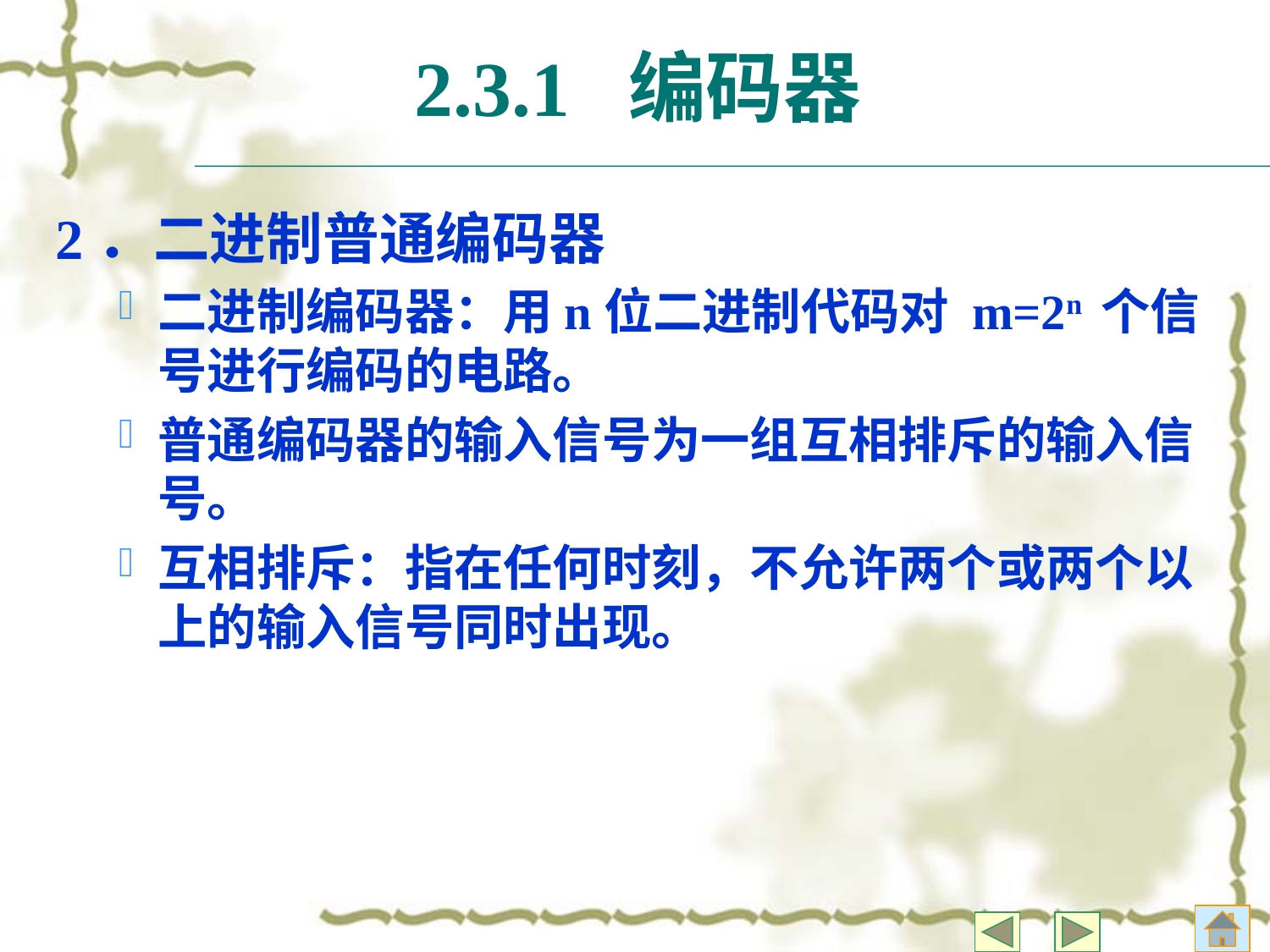

# 2.3.1  编码器
2．二进制普通编码器
二进制编码器：用n位二进制代码对 m=2n 个信号进行编码的电路。
普通编码器的输入信号为一组互相排斥的输入信号。
互相排斥：指在任何时刻，不允许两个或两个以上的输入信号同时出现。